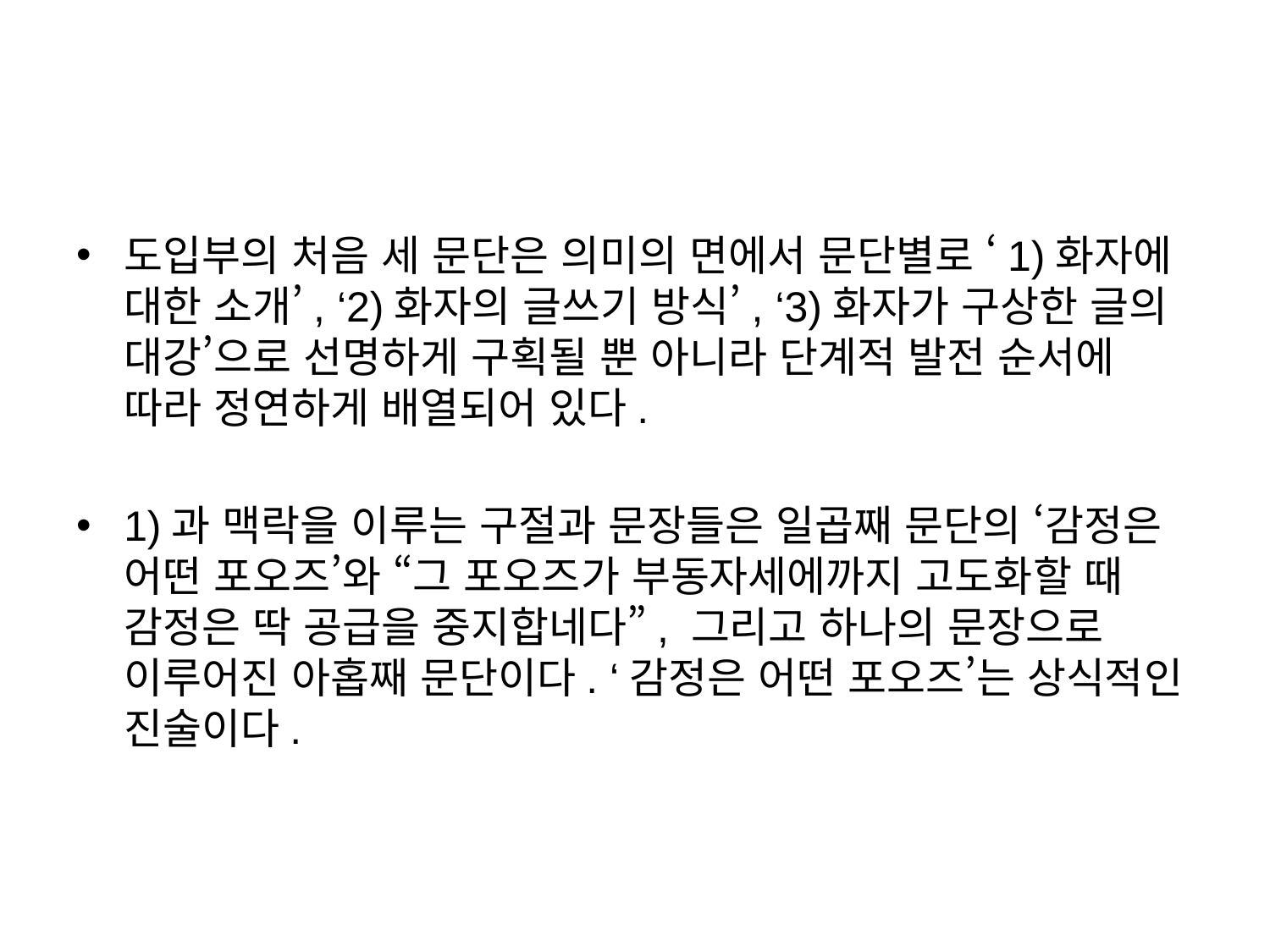

도입부의 처음 세 문단은 의미의 면에서 문단별로 ‘1)화자에 대한 소개’, ‘2)화자의 글쓰기 방식’, ‘3)화자가 구상한 글의 대강’으로 선명하게 구획될 뿐 아니라 단계적 발전 순서에 따라 정연하게 배열되어 있다.

1)과 맥락을 이루는 구절과 문장들은 일곱째 문단의 ‘감정은 어떤 포오즈’와 “그 포오즈가 부동자세에까지 고도화할 때 감정은 딱 공급을 중지합네다”, 그리고 하나의 문장으로 이루어진 아홉째 문단이다. ‘감정은 어떤 포오즈’는 상식적인 진술이다.